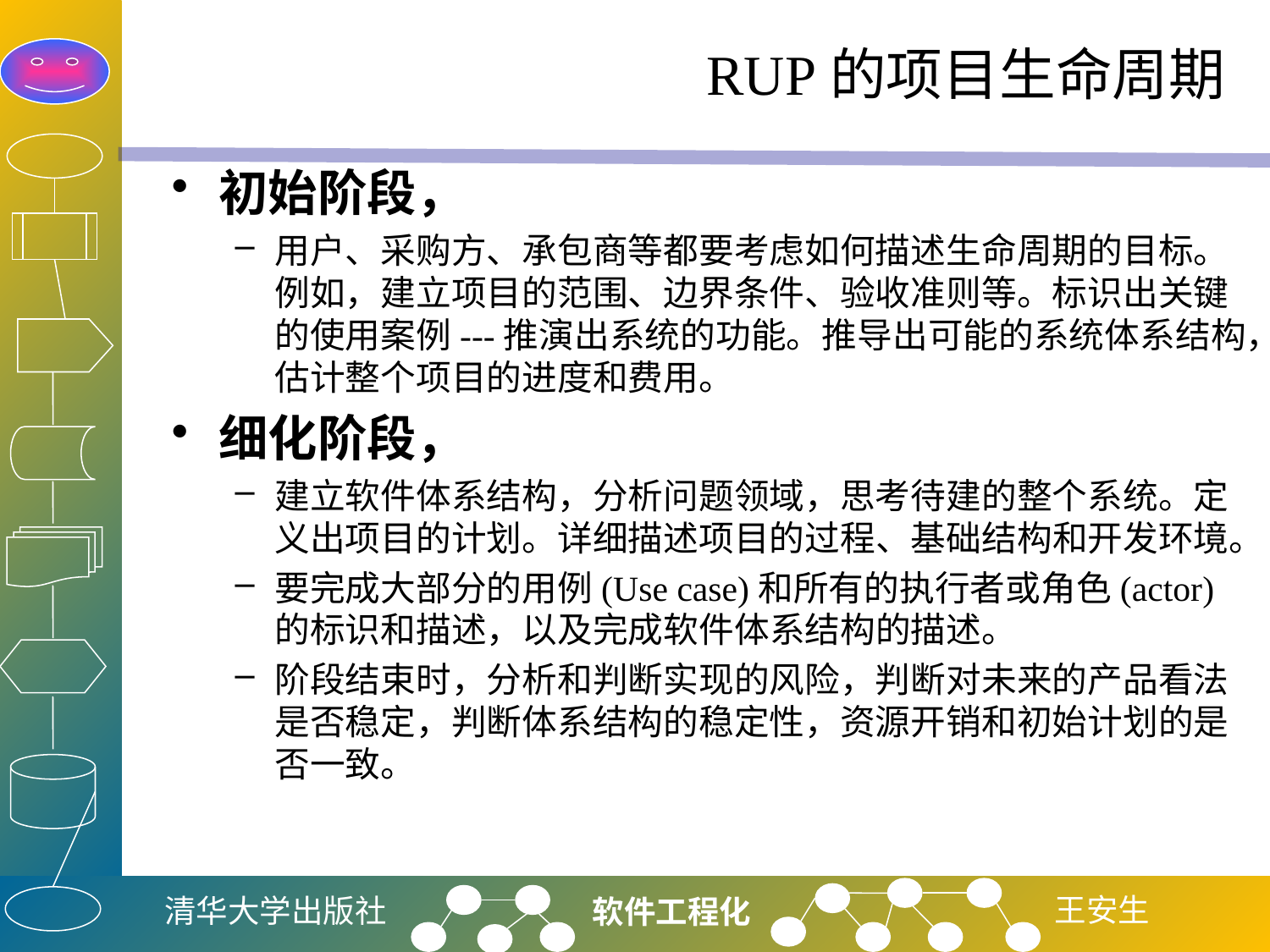

# RUP的项目生命周期
初始阶段，
用户、采购方、承包商等都要考虑如何描述生命周期的目标。例如，建立项目的范围、边界条件、验收准则等。标识出关键的使用案例---推演出系统的功能。推导出可能的系统体系结构，估计整个项目的进度和费用。
细化阶段，
建立软件体系结构，分析问题领域，思考待建的整个系统。定义出项目的计划。详细描述项目的过程、基础结构和开发环境。
要完成大部分的用例(Use case)和所有的执行者或角色(actor)的标识和描述，以及完成软件体系结构的描述。
阶段结束时，分析和判断实现的风险，判断对未来的产品看法是否稳定，判断体系结构的稳定性，资源开销和初始计划的是否一致。